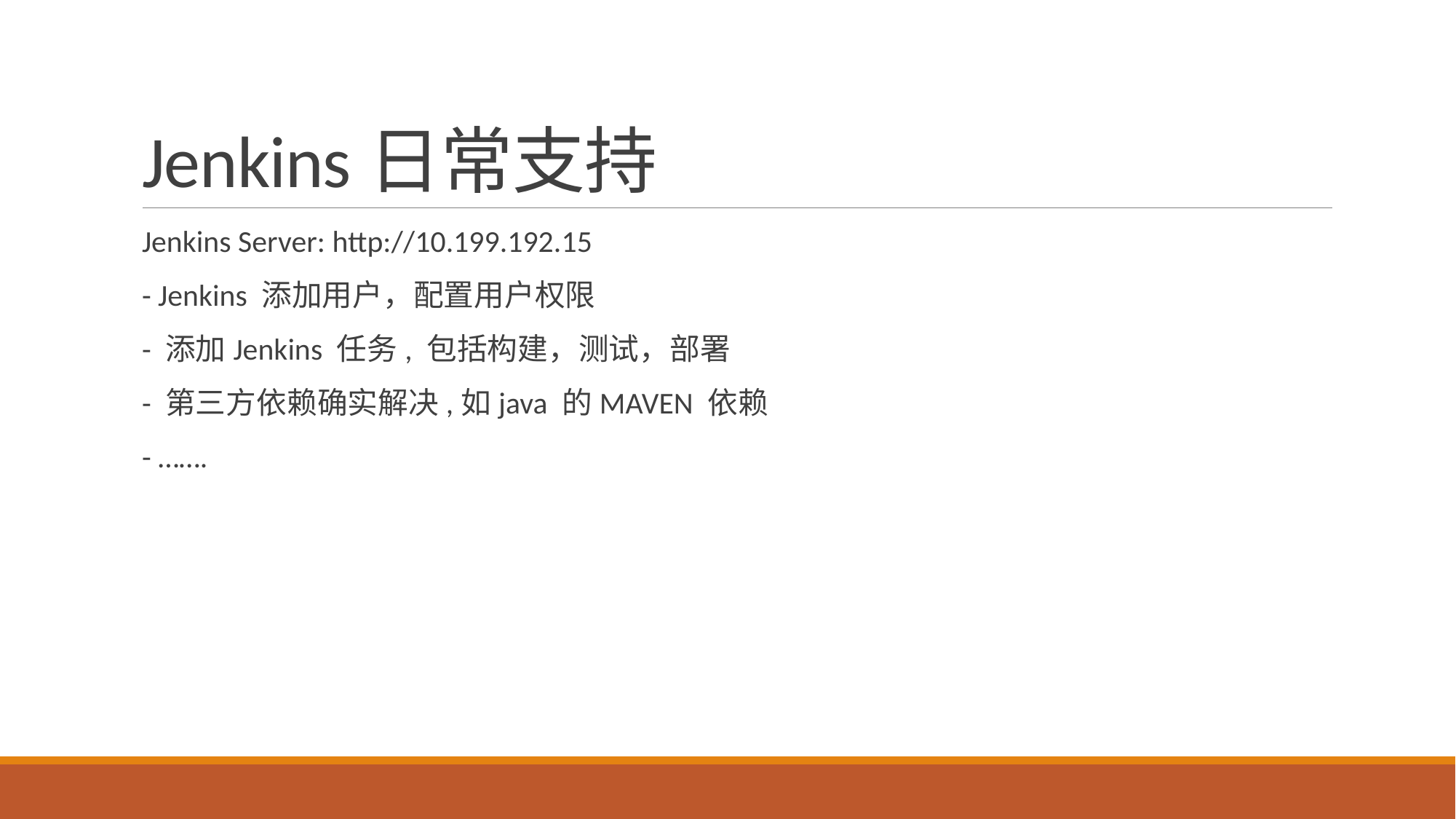

# Jenkins日常支持
Jenkins Server: http://10.199.192.15
- Jenkins 添加用户，配置用户权限
- 添加Jenkins 任务, 包括构建，测试，部署
- 第三方依赖确实解决,如java 的MAVEN 依赖
- …….